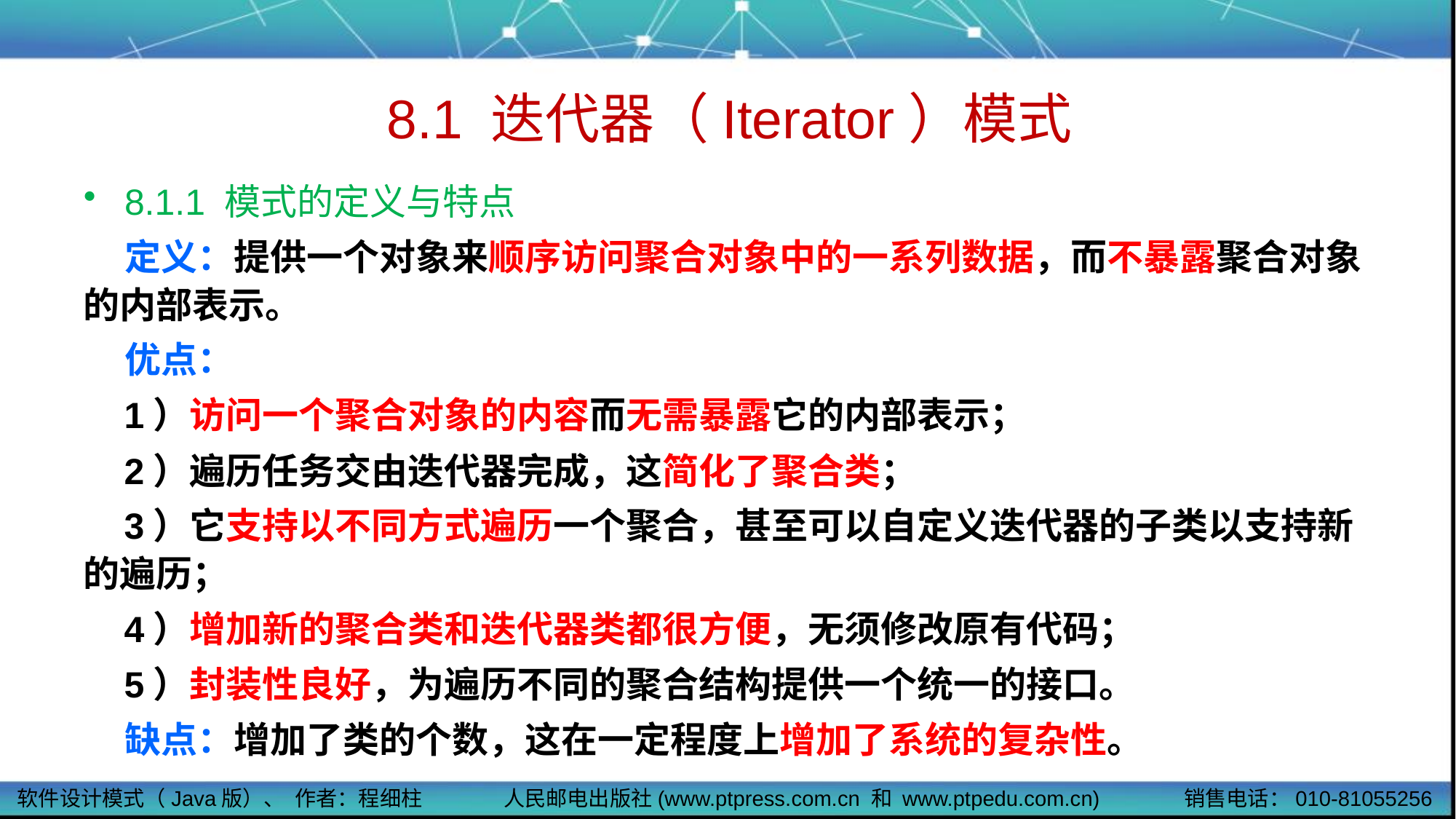

# 8.1 迭代器（Iterator）模式
8.1.1 模式的定义与特点
    定义：提供一个对象来顺序访问聚合对象中的一系列数据，而不暴露聚合对象的内部表示。
    优点：
    1）访问一个聚合对象的内容而无需暴露它的内部表示；
    2）遍历任务交由迭代器完成，这简化了聚合类；
    3）它支持以不同方式遍历一个聚合，甚至可以自定义迭代器的子类以支持新的遍历；
    4）增加新的聚合类和迭代器类都很方便，无须修改原有代码；
    5）封装性良好，为遍历不同的聚合结构提供一个统一的接口。
    缺点：增加了类的个数，这在一定程度上增加了系统的复杂性。
软件设计模式（Java版）、  作者：程细柱
人民邮电出版社(www.ptpress.com.cn 和 www.ptpedu.com.cn)
销售电话：010-81055256